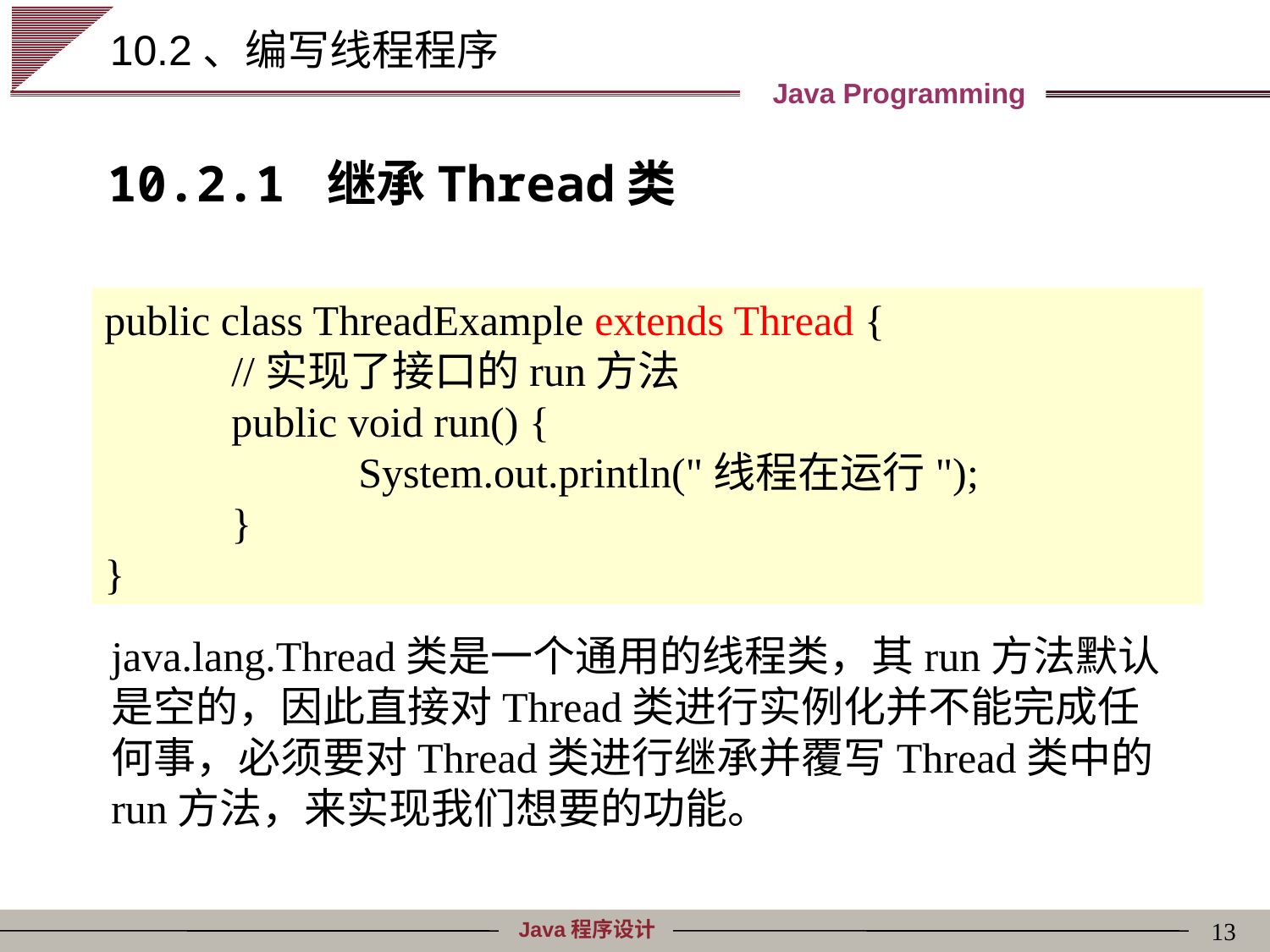

# 10.2、编写线程程序
10.2.1 继承Thread类
public class ThreadExample extends Thread {
	//实现了接口的run方法
	public void run() {
		System.out.println("线程在运行");
	}
}
java.lang.Thread类是一个通用的线程类，其run方法默认是空的，因此直接对Thread类进行实例化并不能完成任何事，必须要对Thread类进行继承并覆写Thread类中的run方法，来实现我们想要的功能。